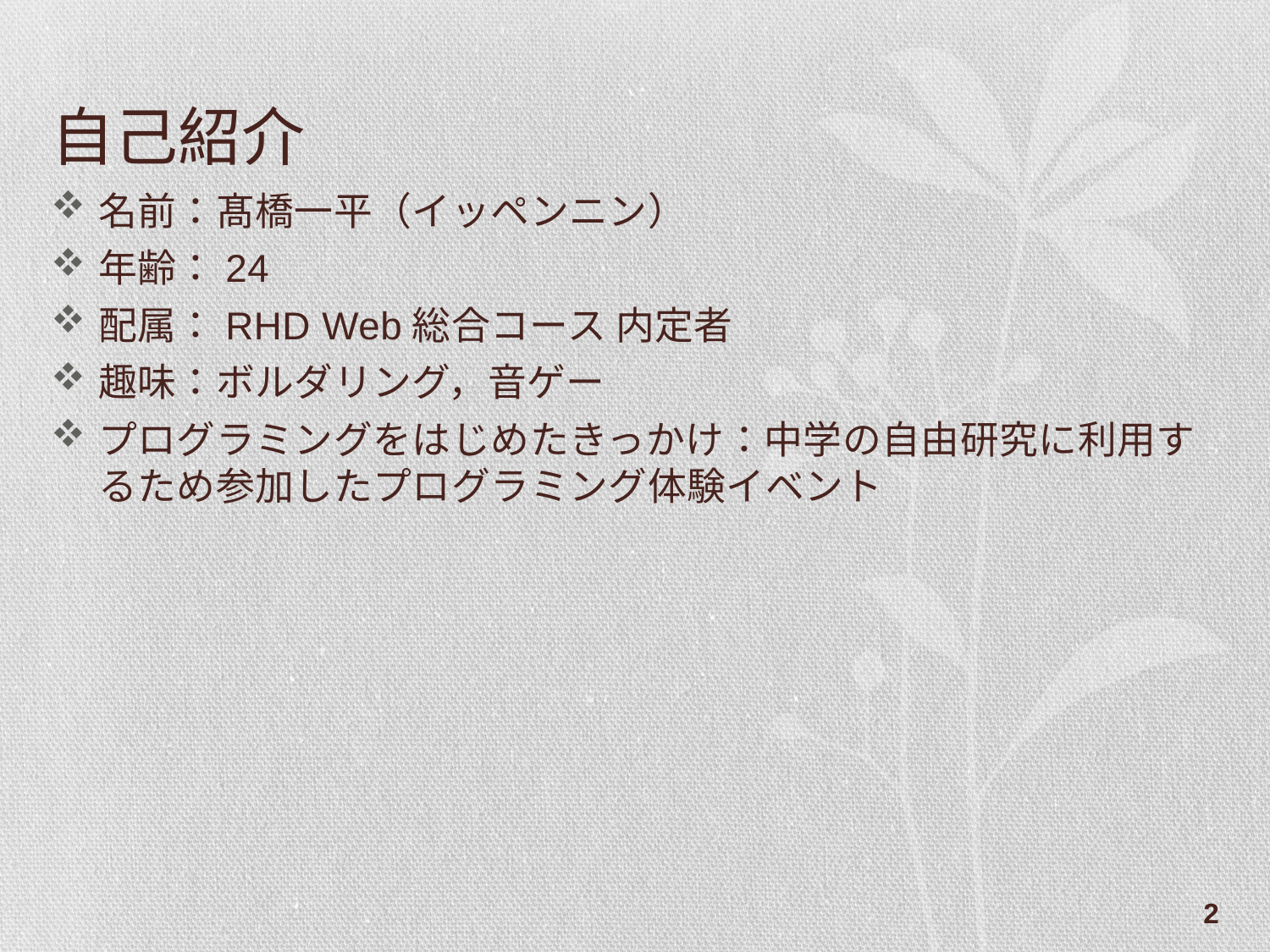

# 自己紹介
名前：髙橋一平（イッペンニン）
年齢：24
配属：RHD Web総合コース 内定者
趣味：ボルダリング，音ゲー
プログラミングをはじめたきっかけ：中学の自由研究に利用するため参加したプログラミング体験イベント
2